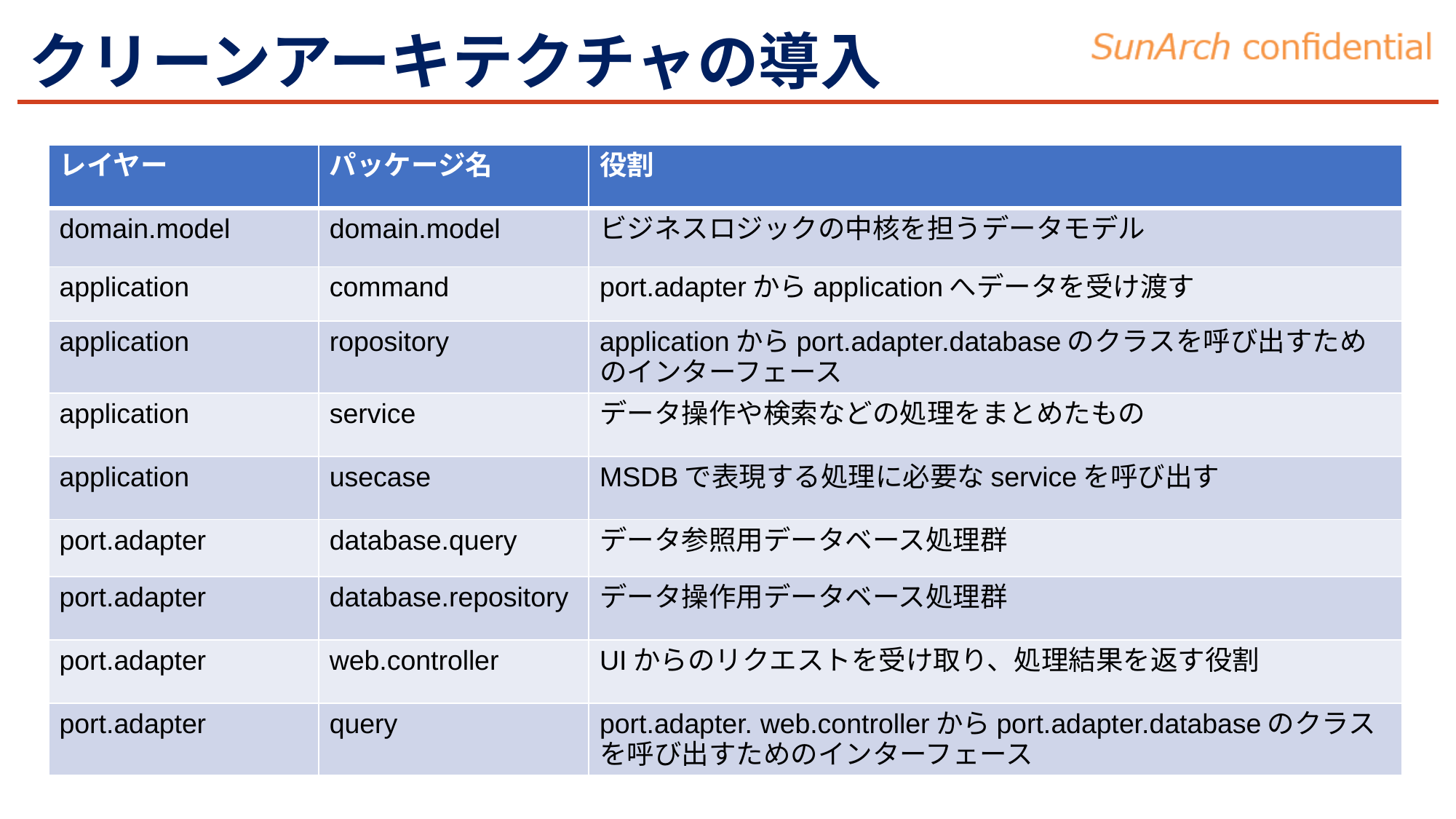

# クリーンアーキテクチャの導入

| レイヤー | パッケージ名 | 役割 |
| --- | --- | --- |
| domain.model | domain.model | ビジネスロジックの中核を担うデータモデル |
| application | command | port.adapterからapplicationへデータを受け渡す |
| application | ropository | applicationからport.adapter.databaseのクラスを呼び出すためのインターフェース |
| application | service | データ操作や検索などの処理をまとめたもの |
| application | usecase | MSDBで表現する処理に必要なserviceを呼び出す |
| port.adapter | database.query | データ参照用データベース処理群 |
| port.adapter | database.repository | データ操作用データベース処理群 |
| port.adapter | web.controller | UIからのリクエストを受け取り、処理結果を返す役割 |
| port.adapter | query | port.adapter. web.controllerからport.adapter.databaseのクラスを呼び出すためのインターフェース |